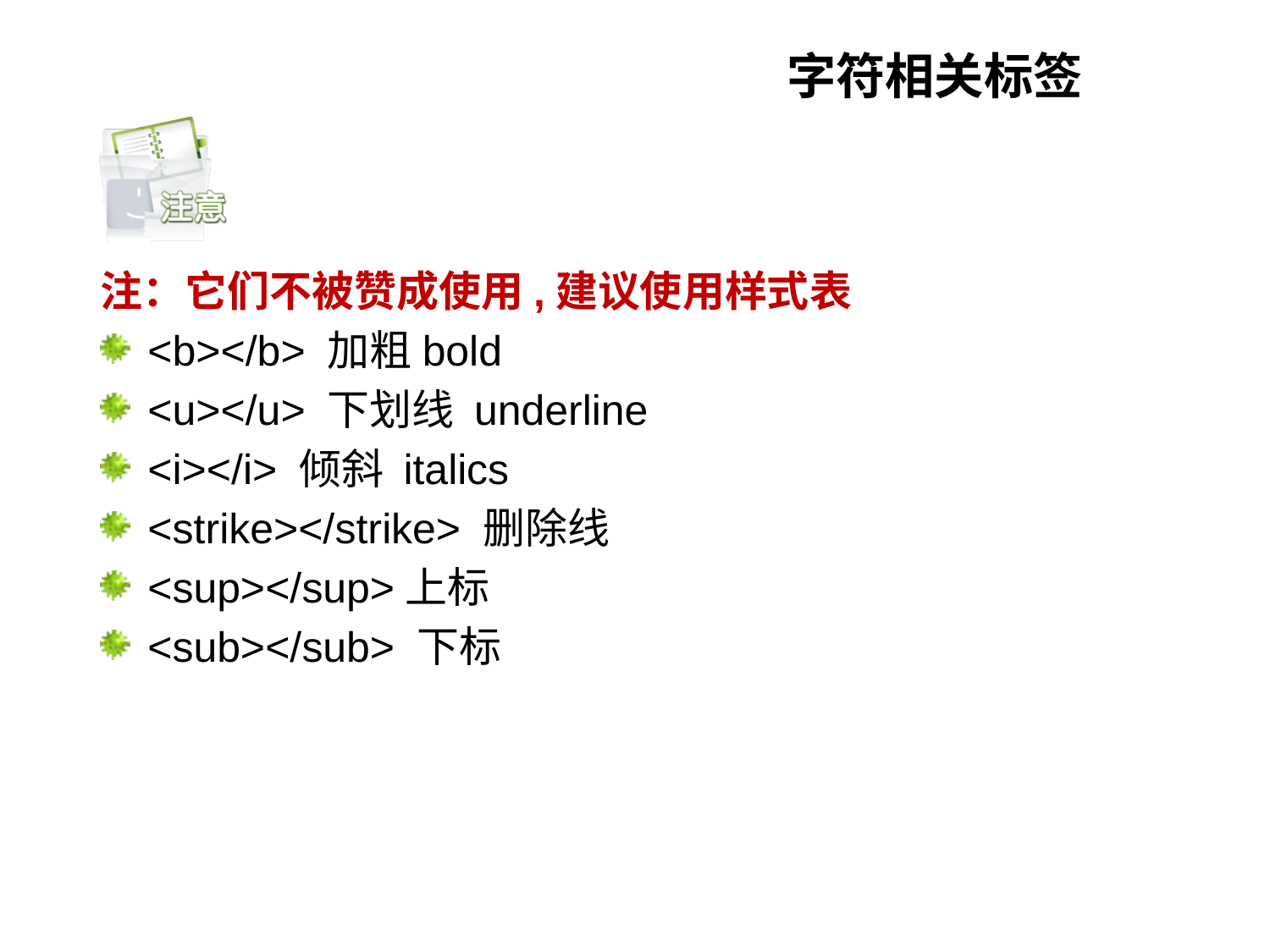

# 字符相关标签
注：它们不被赞成使用,建议使用样式表
<b></b> 加粗bold
<u></u> 下划线 underline
<i></i> 倾斜 italics
<strike></strike> 删除线
<sup></sup>上标
<sub></sub> 下标